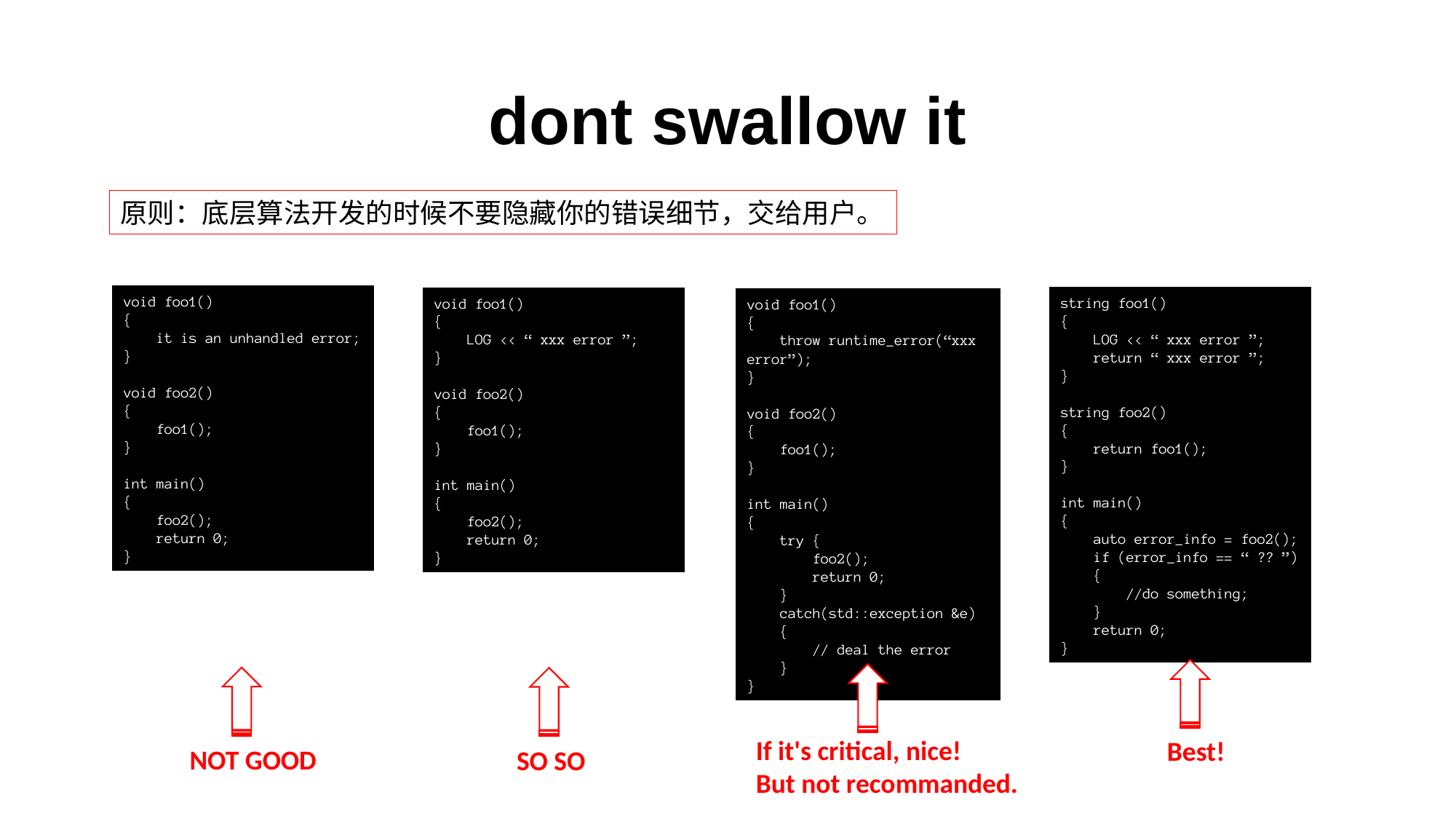

# dont swallow it
原则：底层算法开发的时候不要隐藏你的错误细节，交给用户。
void foo1()
{
    it is an unhandled error;
}

void foo2()
{
    foo1();
}

int main()
{
    foo2();
    return 0;
}
string foo1()
{
    LOG << “ xxx error ”;
    return “ xxx error ”;
}

string foo2()
{
    return foo1();
}

int main()
{
    auto error_info = foo2();
    if (error_info == “ ?? ”)
    {
        //do something;
    }
    return 0;
}
void foo1()
{
    LOG << “ xxx error ”;
}

void foo2()
{
    foo1();
}

int main()
{
    foo2();
    return 0;
}
void foo1()
{
    throw runtime_error(“xxx error”);
}

void foo2()
{
    foo1();
}

int main()
{
    try {
        foo2();
        return 0;
    }
    catch(std::exception &e)
    {
        // deal the error
    }
}

If it's critical, nice!
But not recommanded.
Best!
NOT GOOD
SO SO